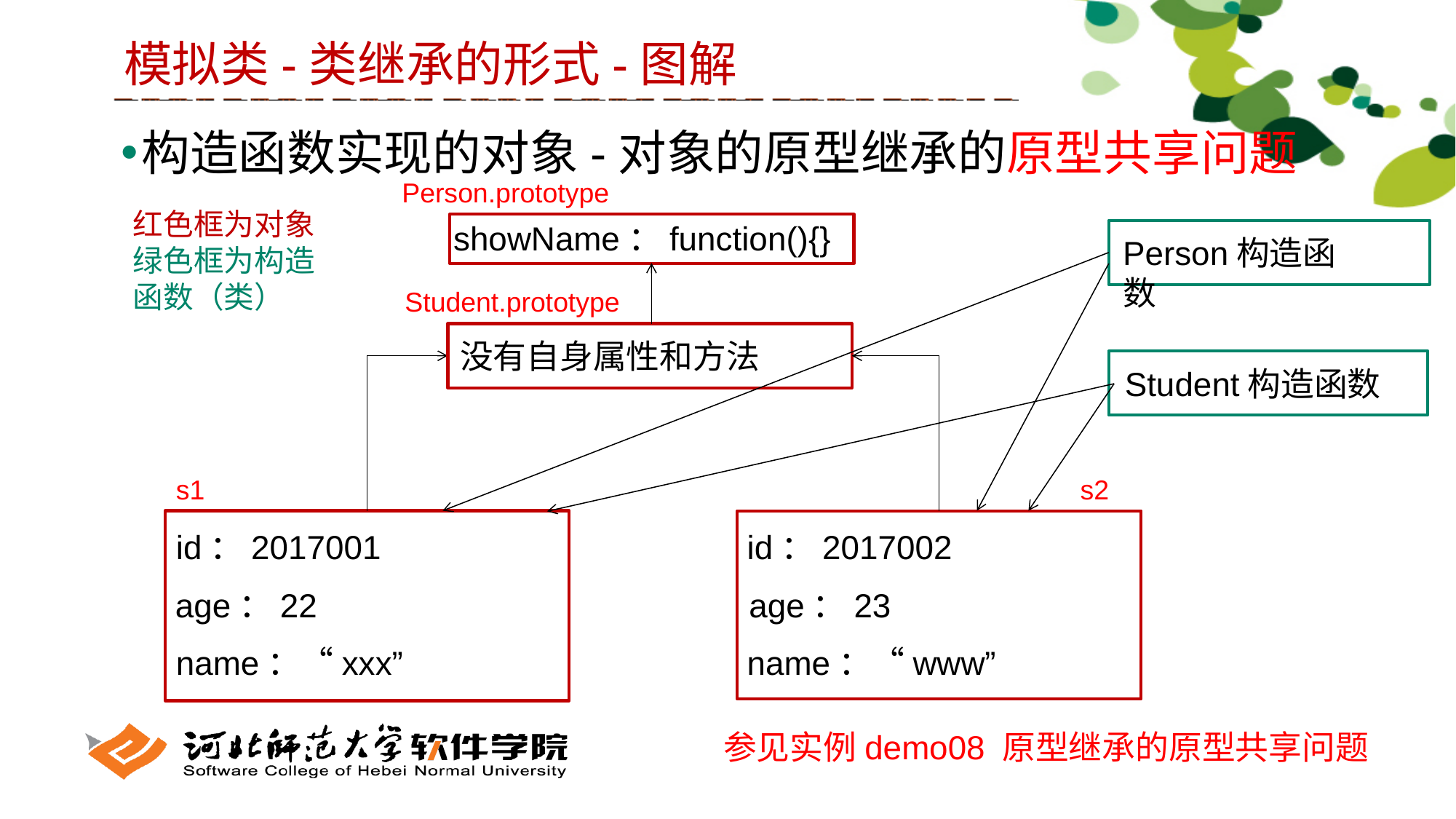

模拟类-类继承的形式-图解
构造函数实现的对象-对象的原型继承的原型共享问题

Person.prototype
红色框为对象
绿色框为构造函数（类）
showName：function(){}

Person构造函数
Student.prototype

没有自身属性和方法

Student构造函数
s1
s2

id：2017001
id：2017002
age：22
age：23
name：“xxx”
name：“www”
参见实例demo08 原型继承的原型共享问题